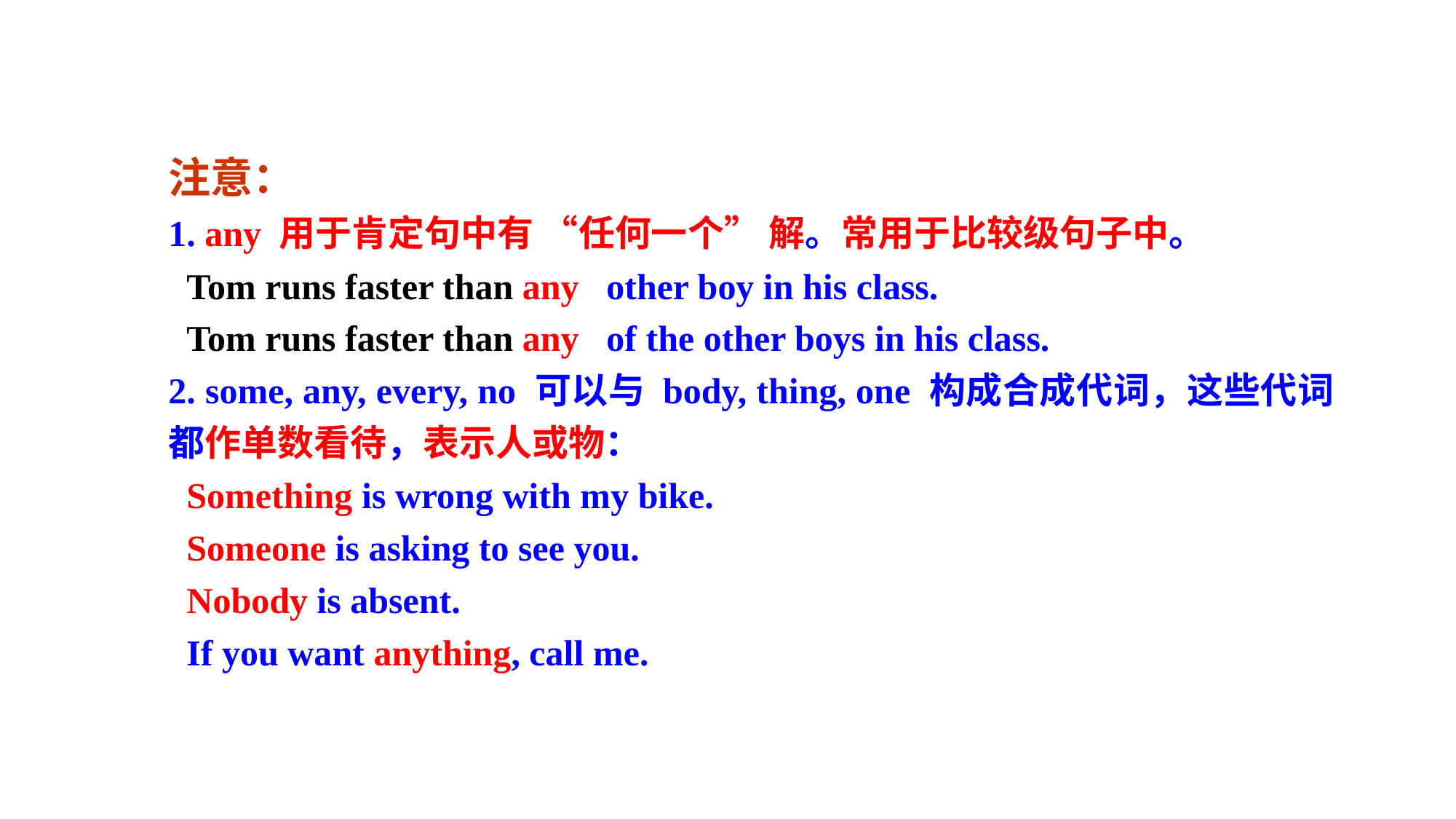

注意：
1. any 用于肯定句中有 “任何一个” 解。常用于比较级句子中。
  Tom runs faster than any   other boy in his class.
  Tom runs faster than any   of the other boys in his class.
2. some, any, every, no 可以与 body, thing, one 构成合成代词，这些代词都作单数看待，表示人或物：
  Something is wrong with my bike.
  Someone is asking to see you.
  Nobody is absent.
  If you want anything, call me.